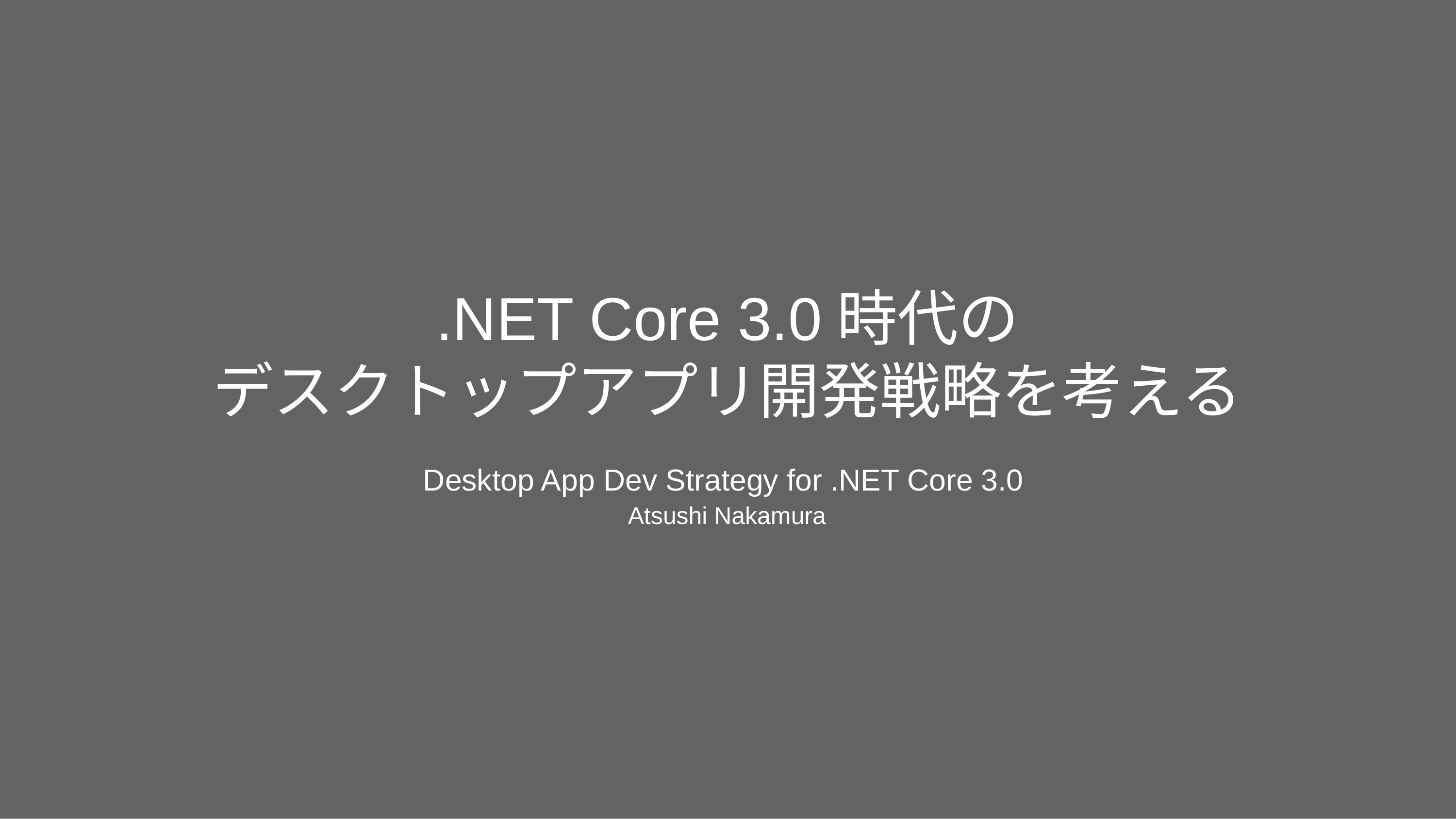

# .NET Core 3.0時代の デスクトップアプリ開発戦略を考える
Desktop App Dev Strategy for .NET Core 3.0
Atsushi Nakamura